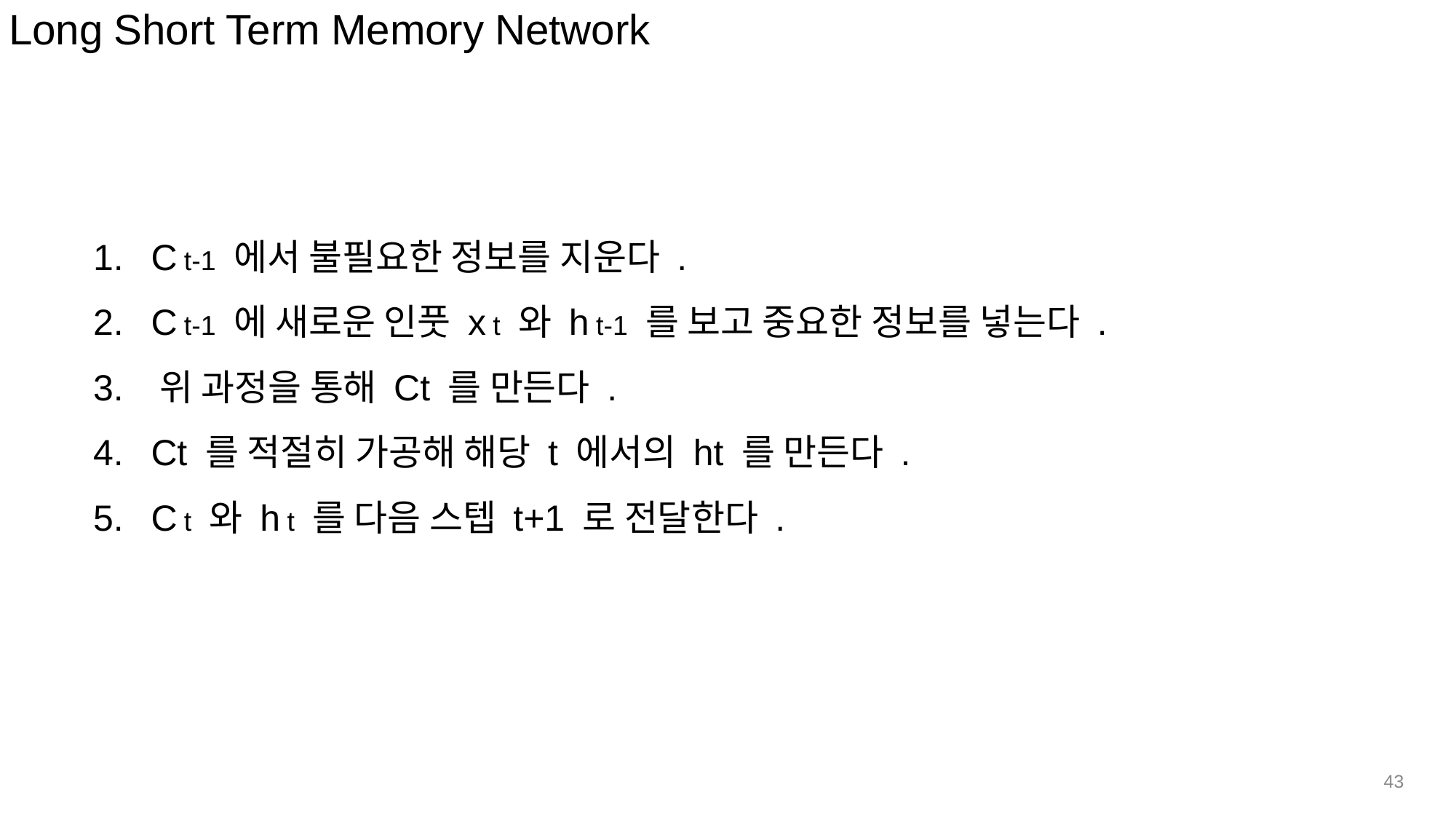

Long Short Term Memory Network
1.   C t-1 에서 불필요한 정보를 지운다 .

2.   C t-1 에 새로운 인풋 x t 와 h t-1 를 보고 중요한 정보를 넣는다 .

3.   위 과정을 통해 Ct 를 만든다 .

4.   Ct 를 적절히 가공해 해당 t 에서의 ht 를 만든다 .

5.   C t 와 h t 를 다음 스텝 t+1 로 전달한다 .
43